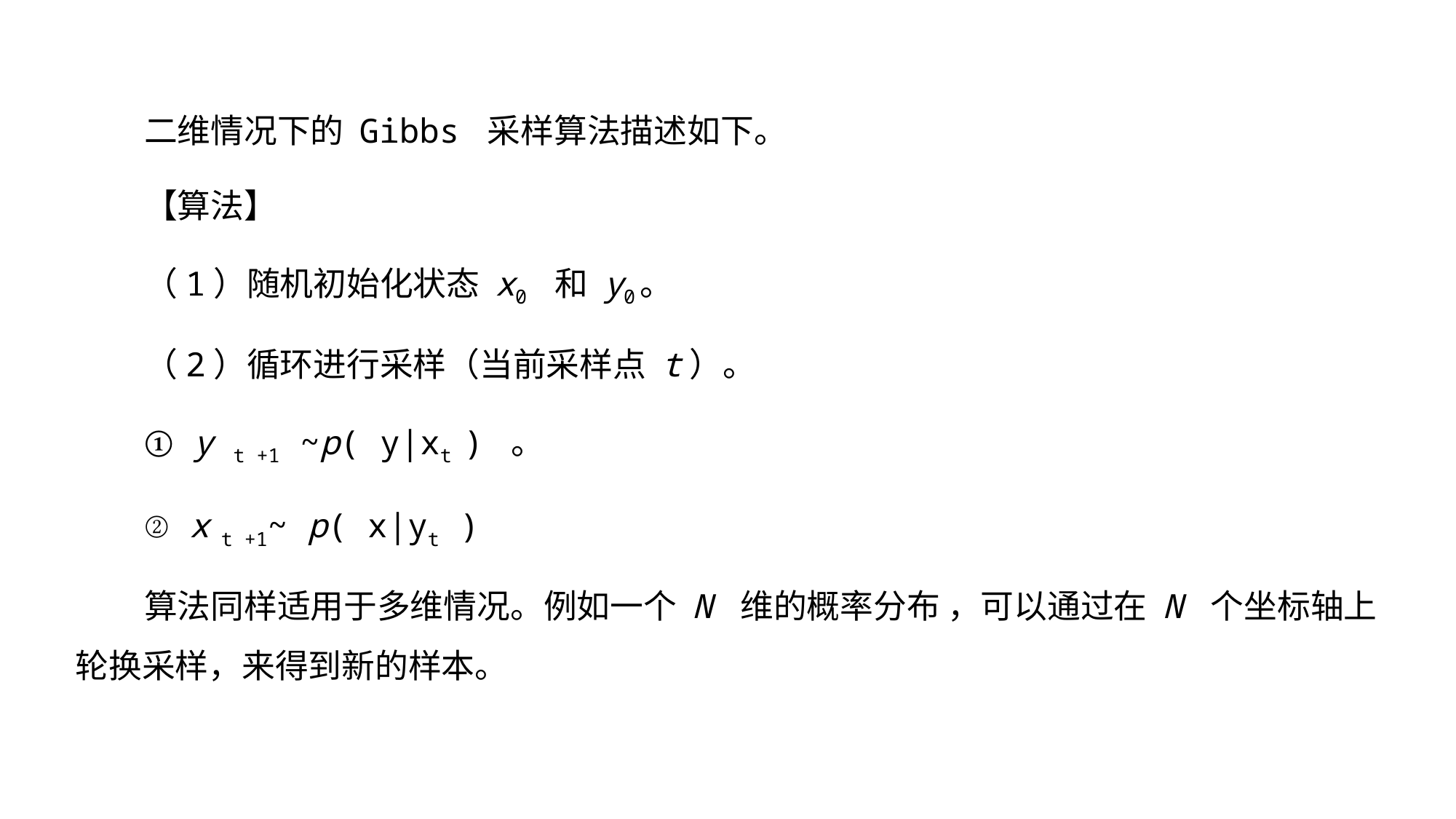

二维情况下的 Gibbs 采样算法描述如下。
【算法】
（1）随机初始化状态 x0 和 y0。
（2）循环进行采样（当前采样点 t）。
① y t +1 ~p( y|xt ) 。
② x t +1~ p( x|yt )
算法同样适用于多维情况。例如一个 N 维的概率分布 ，可以通过在 N 个坐标轴上轮换采样，来得到新的样本。